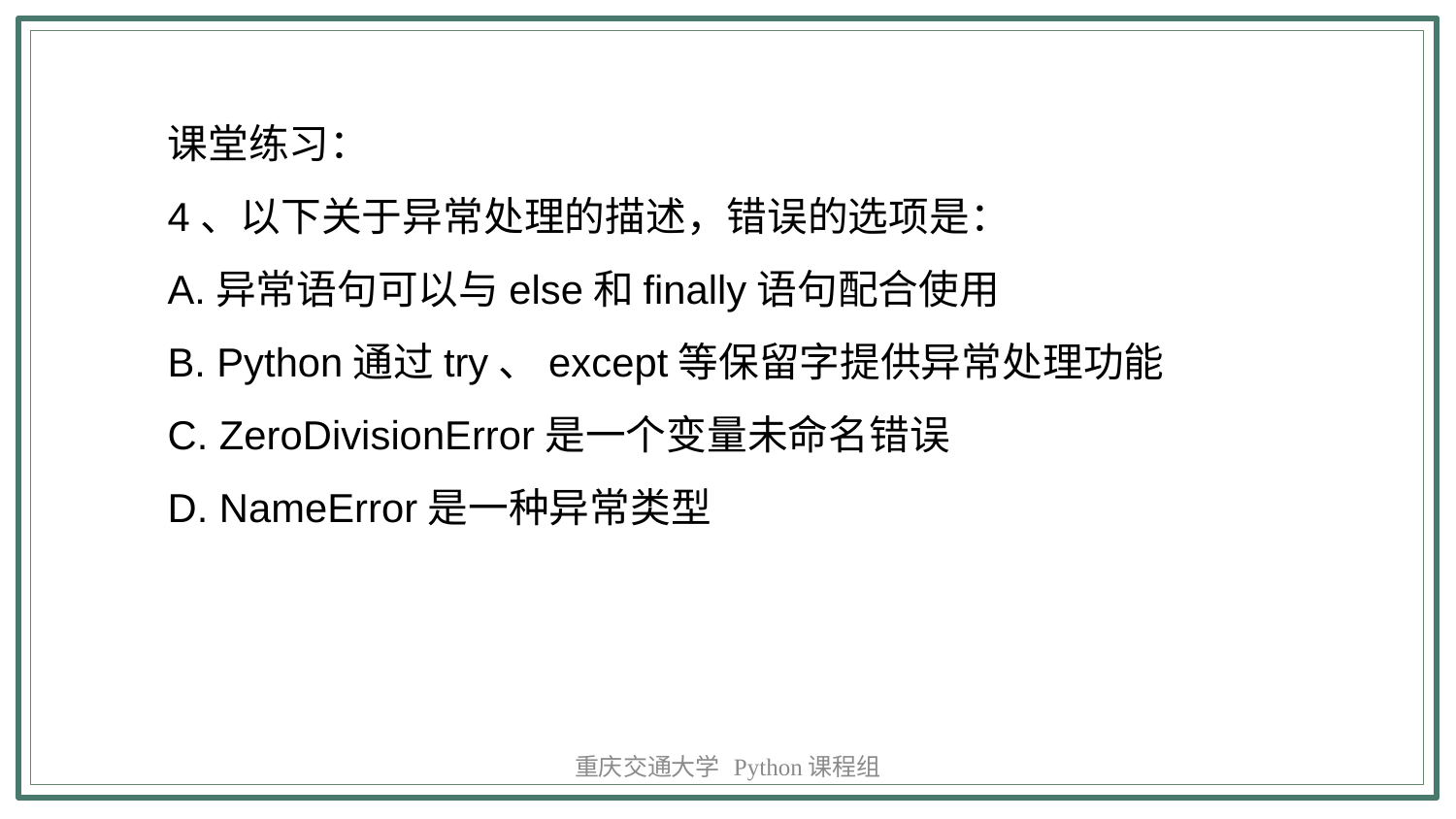

课堂练习：
4、以下关于异常处理的描述，错误的选项是：‬
A.异常语句可以与else和finally语句配合使用
B. Python通过try、except等保留字提供异常处理功能
C. ZeroDivisionError是一个变量未命名错误
D. NameError是一种异常类型

重庆交通大学 Python课程组